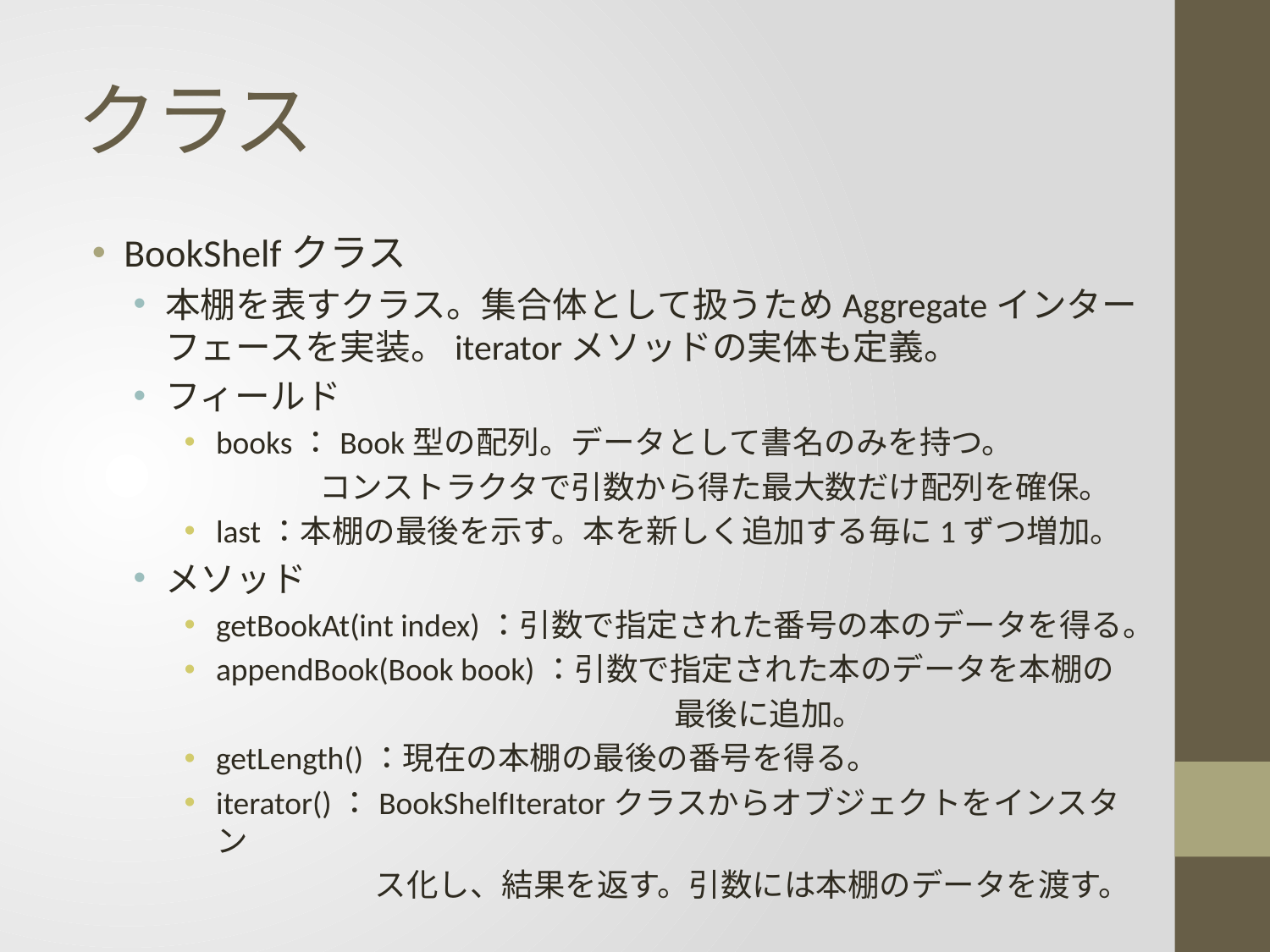

# クラス
BookShelfクラス
本棚を表すクラス。集合体として扱うためAggregateインターフェースを実装。iteratorメソッドの実体も定義。
フィールド
books：Book型の配列。データとして書名のみを持つ。
　          　コンストラクタで引数から得た最大数だけ配列を確保。
last：本棚の最後を示す。本を新しく追加する毎に1ずつ増加。
メソッド
getBookAt(int index)：引数で指定された番号の本のデータを得る。
appendBook(Book book)：引数で指定された本のデータを本棚の
	                                             　最後に追加。
getLength()：現在の本棚の最後の番号を得る。
iterator()：BookShelfIteratorクラスからオブジェクトをインスタン
                     　ス化し、結果を返す。引数には本棚のデータを渡す。